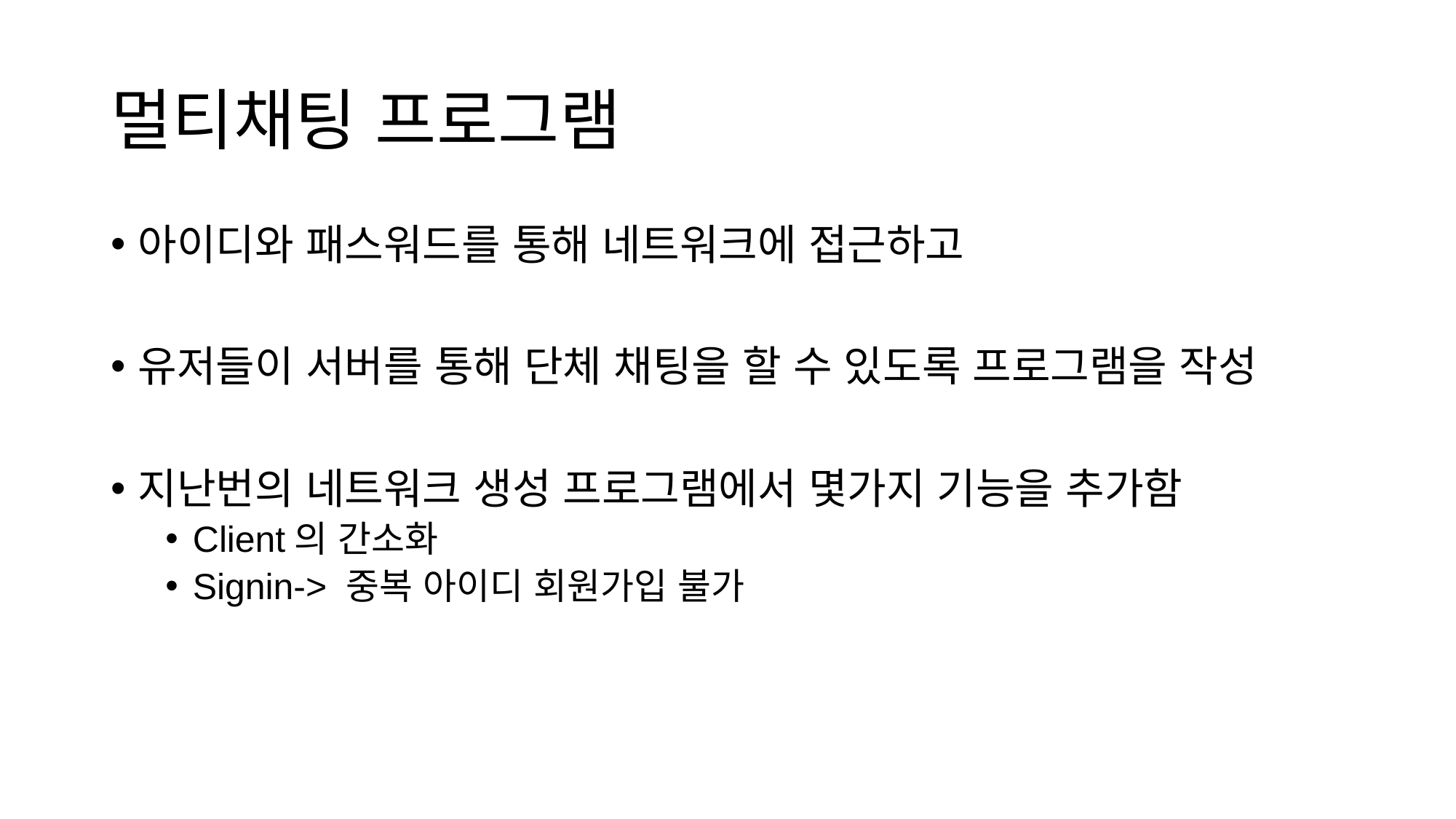

# 멀티채팅 프로그램
아이디와 패스워드를 통해 네트워크에 접근하고

유저들이 서버를 통해 단체 채팅을 할 수 있도록 프로그램을 작성

지난번의 네트워크 생성 프로그램에서 몇가지 기능을 추가함
Client의 간소화
Signin-> 중복 아이디 회원가입 불가